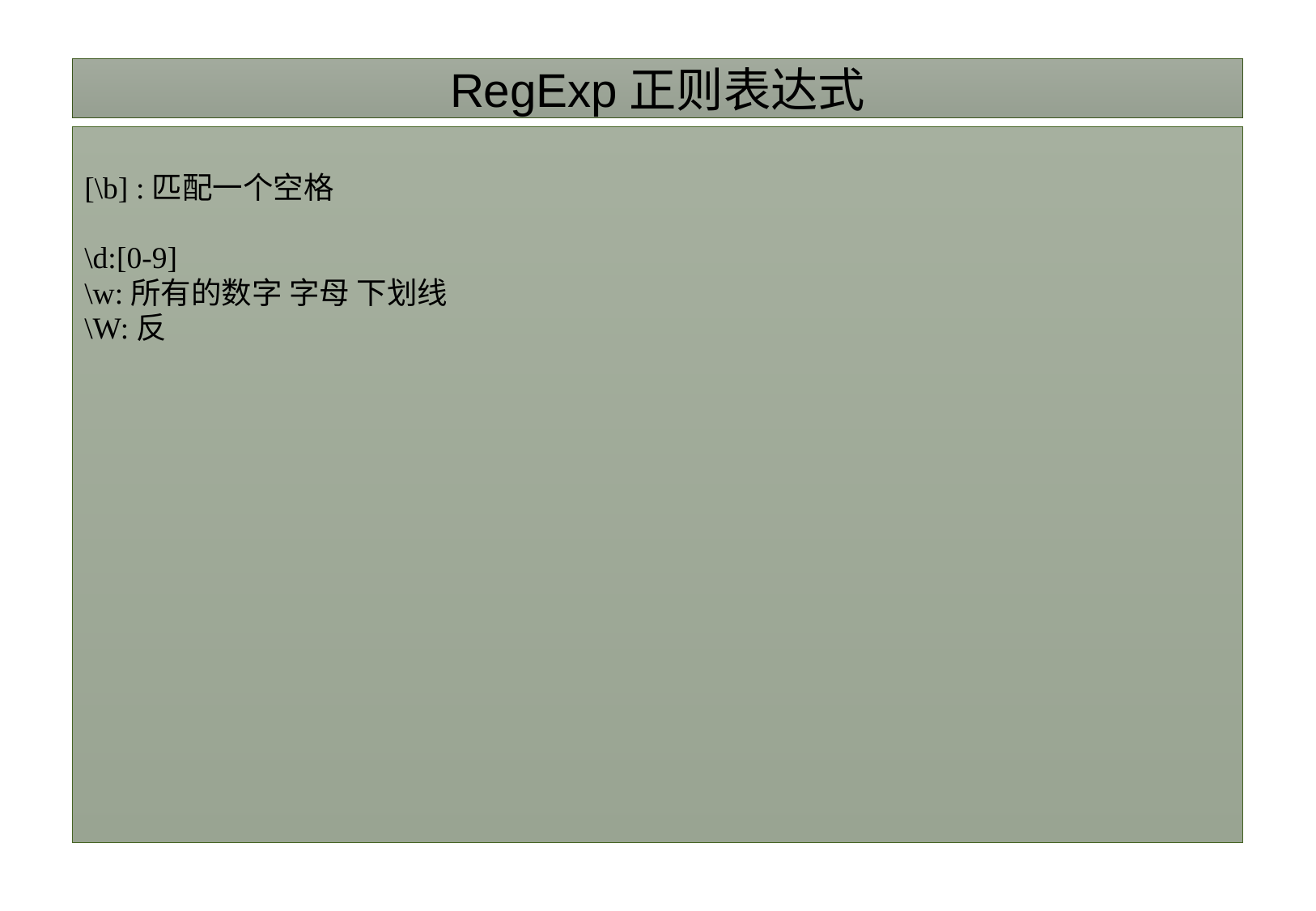

# RegExp正则表达式

[\b] :匹配一个空格

\d:[0-9]
\w:所有的数字 字母 下划线
\W:反